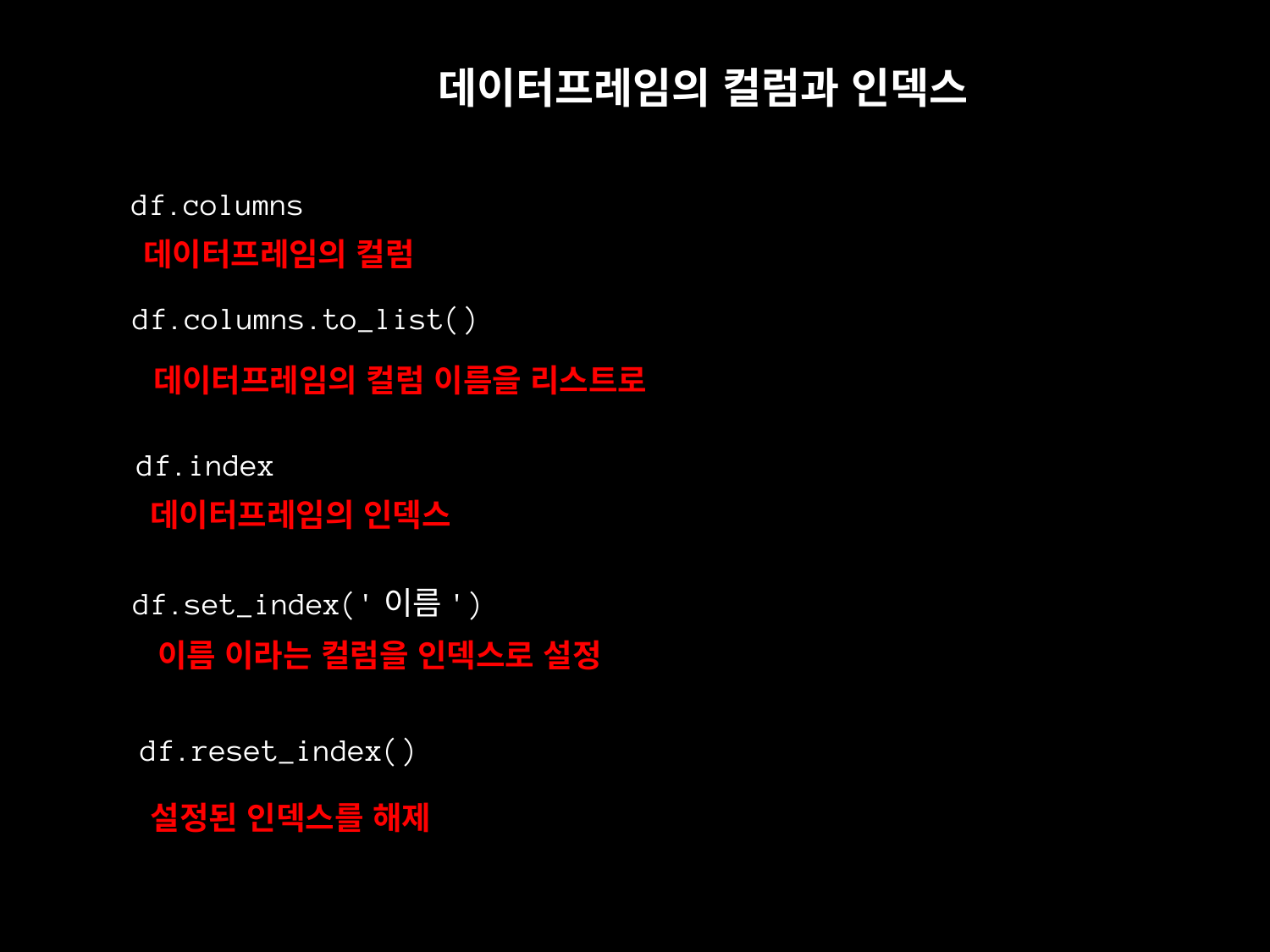

데이터프레임의 컬럼과 인덱스
df.columns
데이터프레임의 컬럼
df.columns.to_list()
데이터프레임의 컬럼 이름을 리스트로
df.index
데이터프레임의 인덱스
df.set_index('이름')
이름 이라는 컬럼을 인덱스로 설정
df.reset_index()
설정된 인덱스를 해제